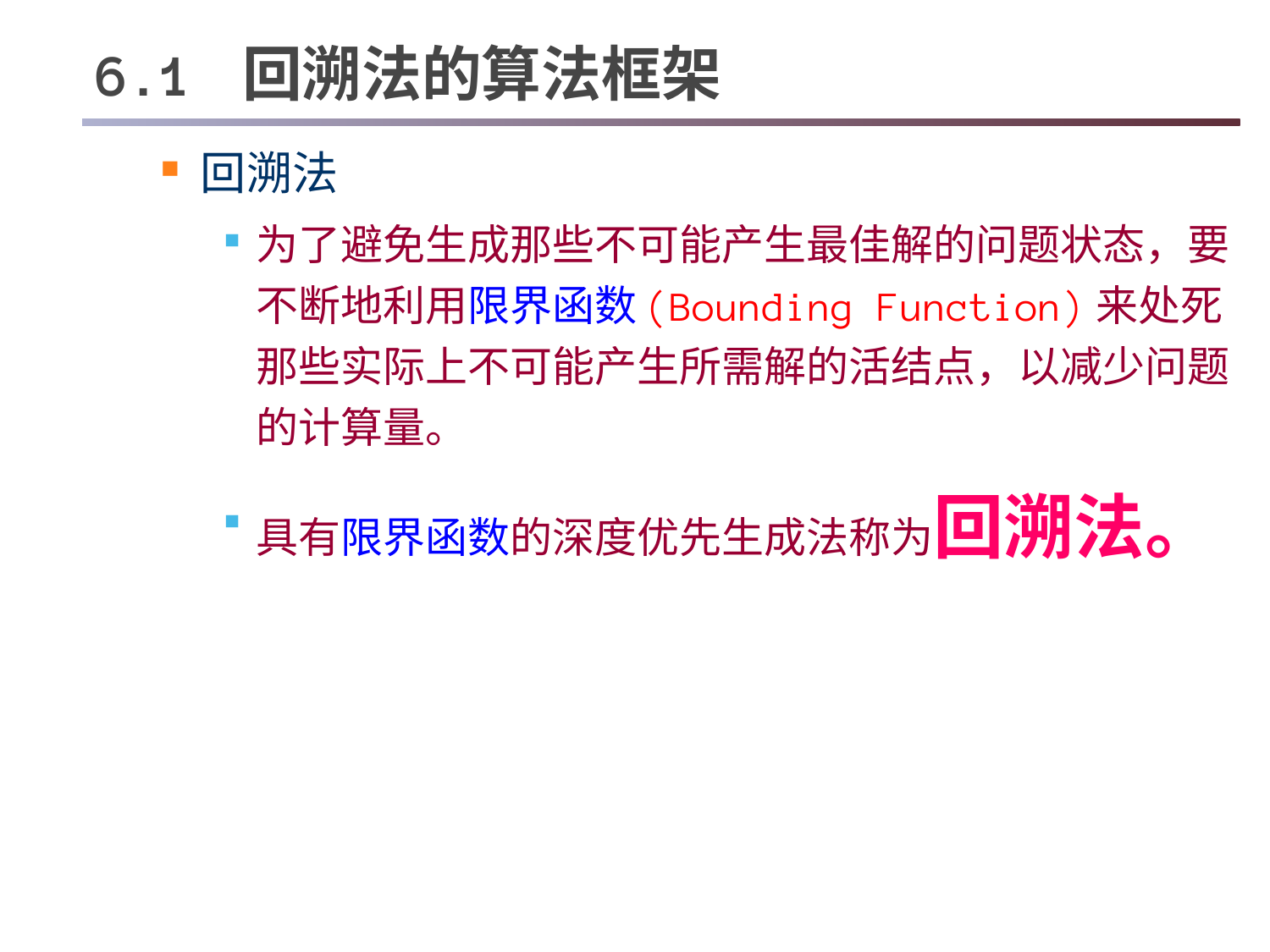

# 6.1 回溯法的算法框架
回溯法
为了避免生成那些不可能产生最佳解的问题状态，要不断地利用限界函数(Bounding Function)来处死那些实际上不可能产生所需解的活结点，以减少问题的计算量。
具有限界函数的深度优先生成法称为回溯法。